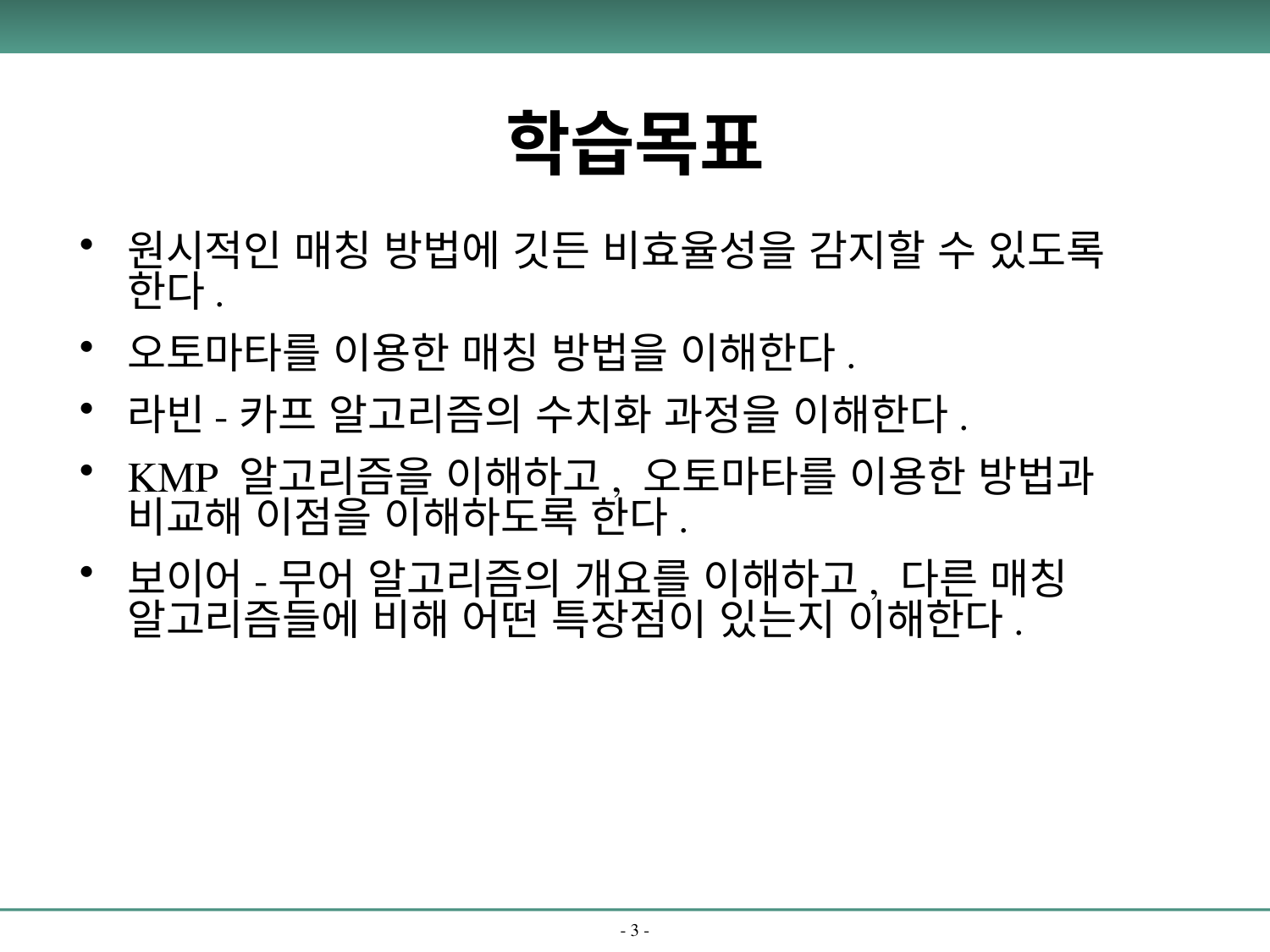

# 학습목표
원시적인 매칭 방법에 깃든 비효율성을 감지할 수 있도록 한다.
오토마타를 이용한 매칭 방법을 이해한다.
라빈-카프 알고리즘의 수치화 과정을 이해한다.
KMP 알고리즘을 이해하고, 오토마타를 이용한 방법과 비교해 이점을 이해하도록 한다.
보이어-무어 알고리즘의 개요를 이해하고, 다른 매칭 알고리즘들에 비해 어떤 특장점이 있는지 이해한다.